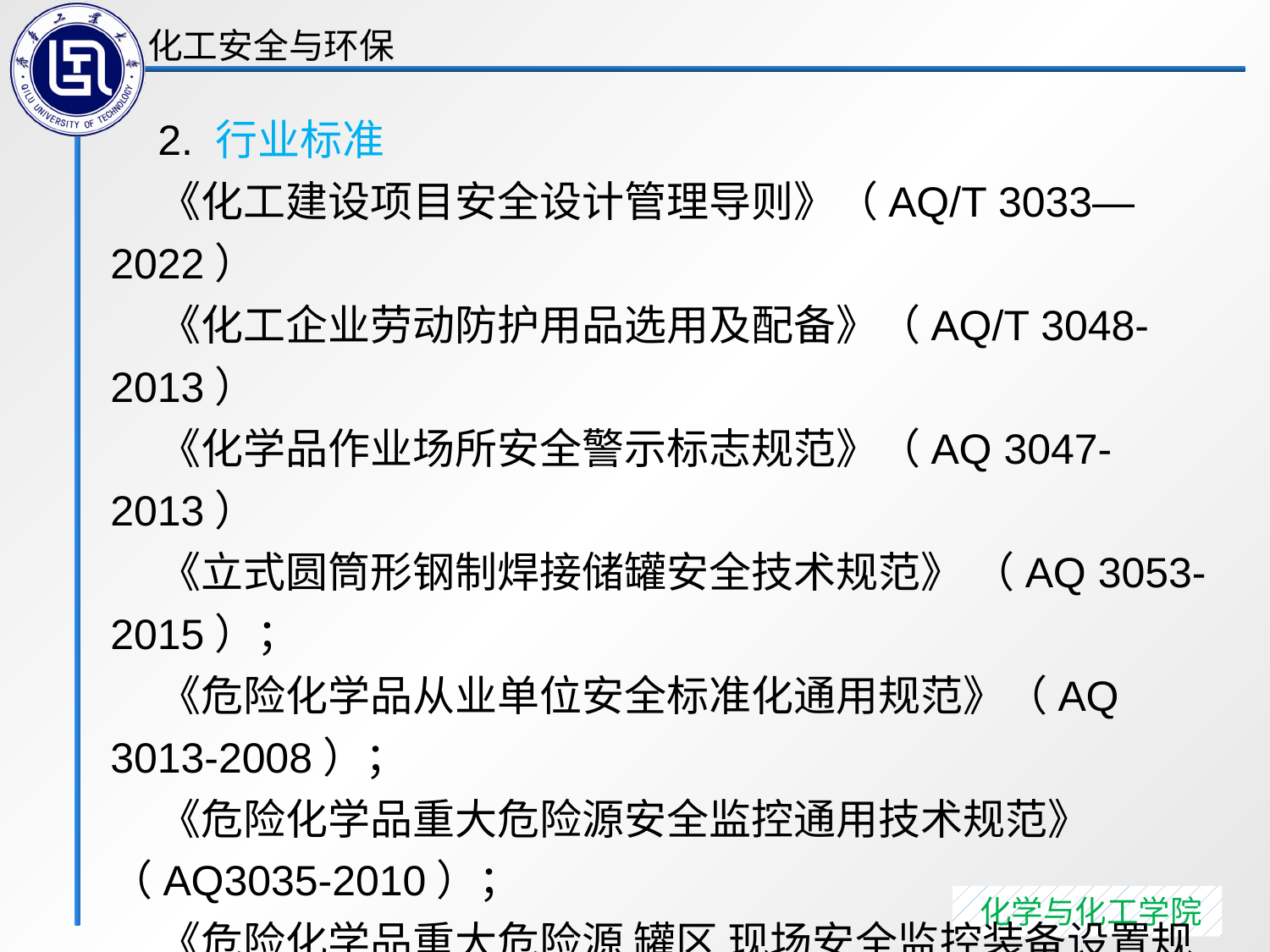

2. 行业标准
    《化工建设项目安全设计管理导则》（AQ/T 3033—2022）
    《化工企业劳动防护用品选用及配备》（AQ/T 3048-2013）
    《化学品作业场所安全警示标志规范》（AQ 3047-2013）
    《立式圆筒形钢制焊接储罐安全技术规范》 （AQ 3053-2015）；
    《危险化学品从业单位安全标准化通用规范》（AQ 3013-2008）；
    《危险化学品重大危险源安全监控通用技术规范》（AQ3035-2010）；
    《危险化学品重大危险源 罐区 现场安全监控装备设置规范》（AQ3036-2010）